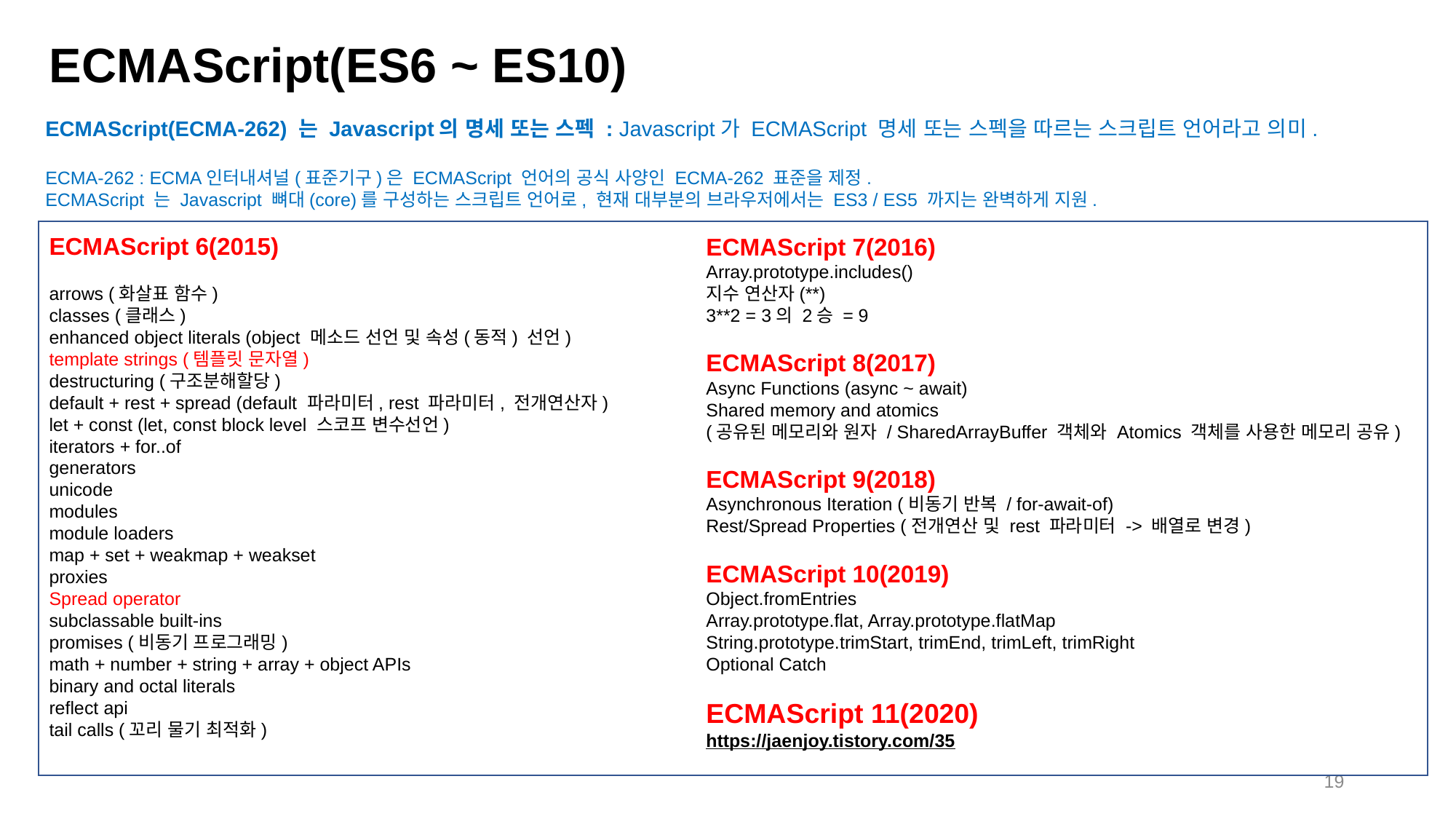

# ECMAScript(ES6 ~ ES10)
ECMAScript(ECMA-262) 는 Javascript의 명세 또는 스펙 : Javascript가 ECMAScript 명세 또는 스펙을 따르는 스크립트 언어라고 의미.
ECMA-262 : ECMA인터내셔널(표준기구)은 ECMAScript 언어의 공식 사양인 ECMA-262 표준을 제정.
ECMAScript 는 Javascript 뼈대(core)를 구성하는 스크립트 언어로, 현재 대부분의 브라우저에서는 ES3 / ES5 까지는 완벽하게 지원.

ECMAScript 6(2015)

arrows (화살표 함수)
classes (클래스)
enhanced object literals (object 메소드 선언 및 속성(동적) 선언)
template strings (템플릿 문자열)
destructuring (구조분해할당)
default + rest + spread (default 파라미터, rest 파라미터, 전개연산자)
let + const (let, const block level 스코프 변수선언)
iterators + for..of
generators
unicode
modules
module loaders
map + set + weakmap + weakset
proxies
Spread operator
subclassable built-ins
promises (비동기 프로그래밍)
math + number + string + array + object APIs
binary and octal literals
reflect api
tail calls (꼬리 물기 최적화)
ECMAScript 7(2016)
Array.prototype.includes()
지수 연산자(**)
3**2 = 3의 2승 = 9

ECMAScript 8(2017)
Async Functions (async ~ await)
Shared memory and atomics
(공유된 메모리와 원자 / SharedArrayBuffer 객체와 Atomics 객체를 사용한 메모리 공유)

ECMAScript 9(2018)
Asynchronous Iteration (비동기 반복 / for-await-of)
Rest/Spread Properties (전개연산 및 rest 파라미터 -> 배열로 변경)

ECMAScript 10(2019)
Object.fromEntries
Array.prototype.flat, Array.prototype.flatMap
String.prototype.trimStart, trimEnd, trimLeft, trimRight
Optional Catch

ECMAScript 11(2020)
https://jaenjoy.tistory.com/35
19